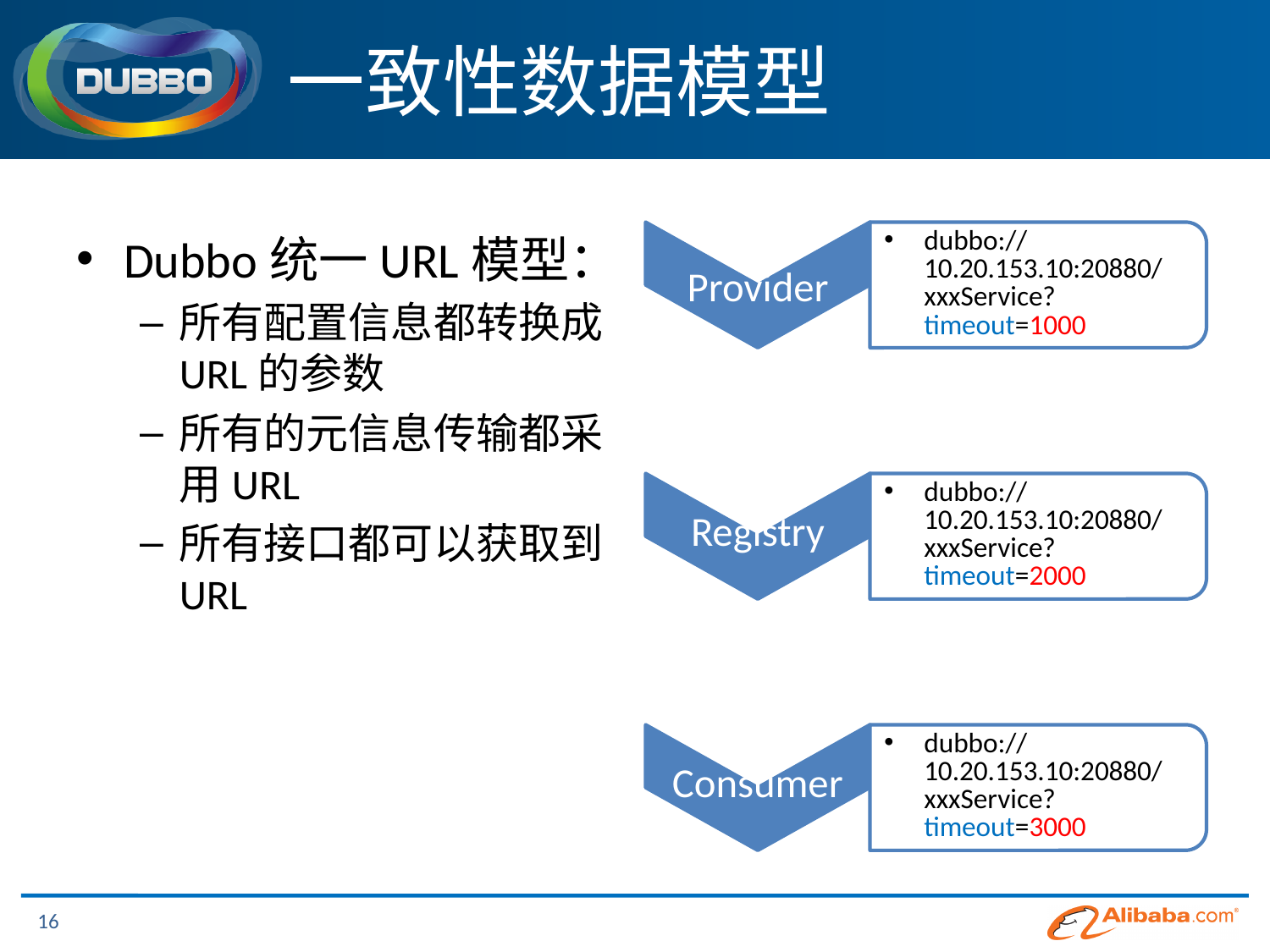

# 一致性数据模型
Dubbo统一URL模型：
所有配置信息都转换成URL的参数
所有的元信息传输都采用URL
所有接口都可以获取到URL
Provider
dubbo://10.20.153.10:20880/xxxService?timeout=1000
Registry
dubbo://10.20.153.10:20880/xxxService?timeout=2000
Consumer
dubbo://10.20.153.10:20880/xxxService?timeout=3000
16